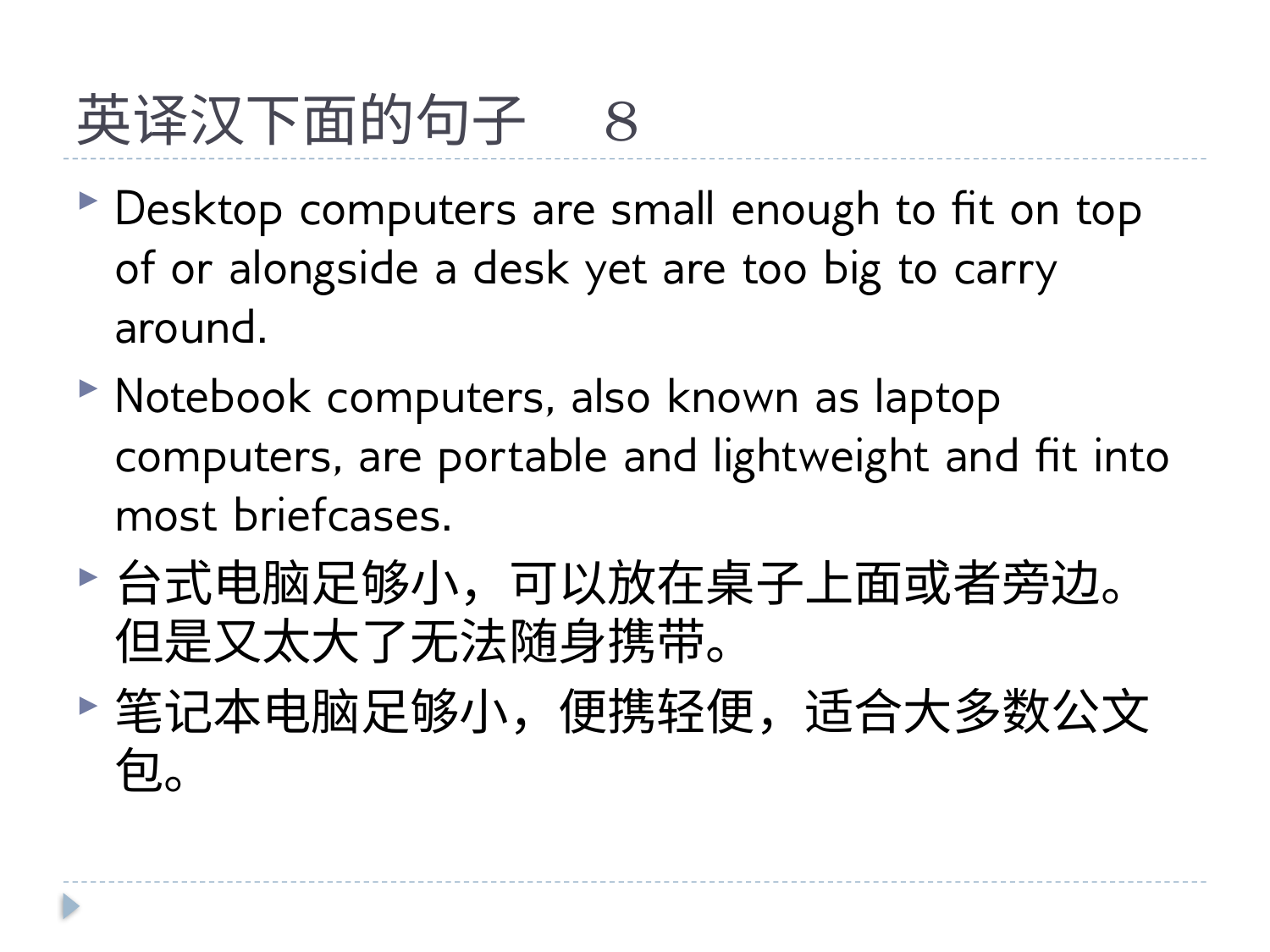

# 英译汉下面的句子    8
Desktop computers are small enough to fit on top of or alongside a desk yet are too big to carry around.
Notebook computers, also known as laptop computers, are portable and lightweight and fit into most briefcases.
台式电脑足够小，可以放在桌子上面或者旁边。但是又太大了无法随身携带。
笔记本电脑足够小，便携轻便，适合大多数公文包。